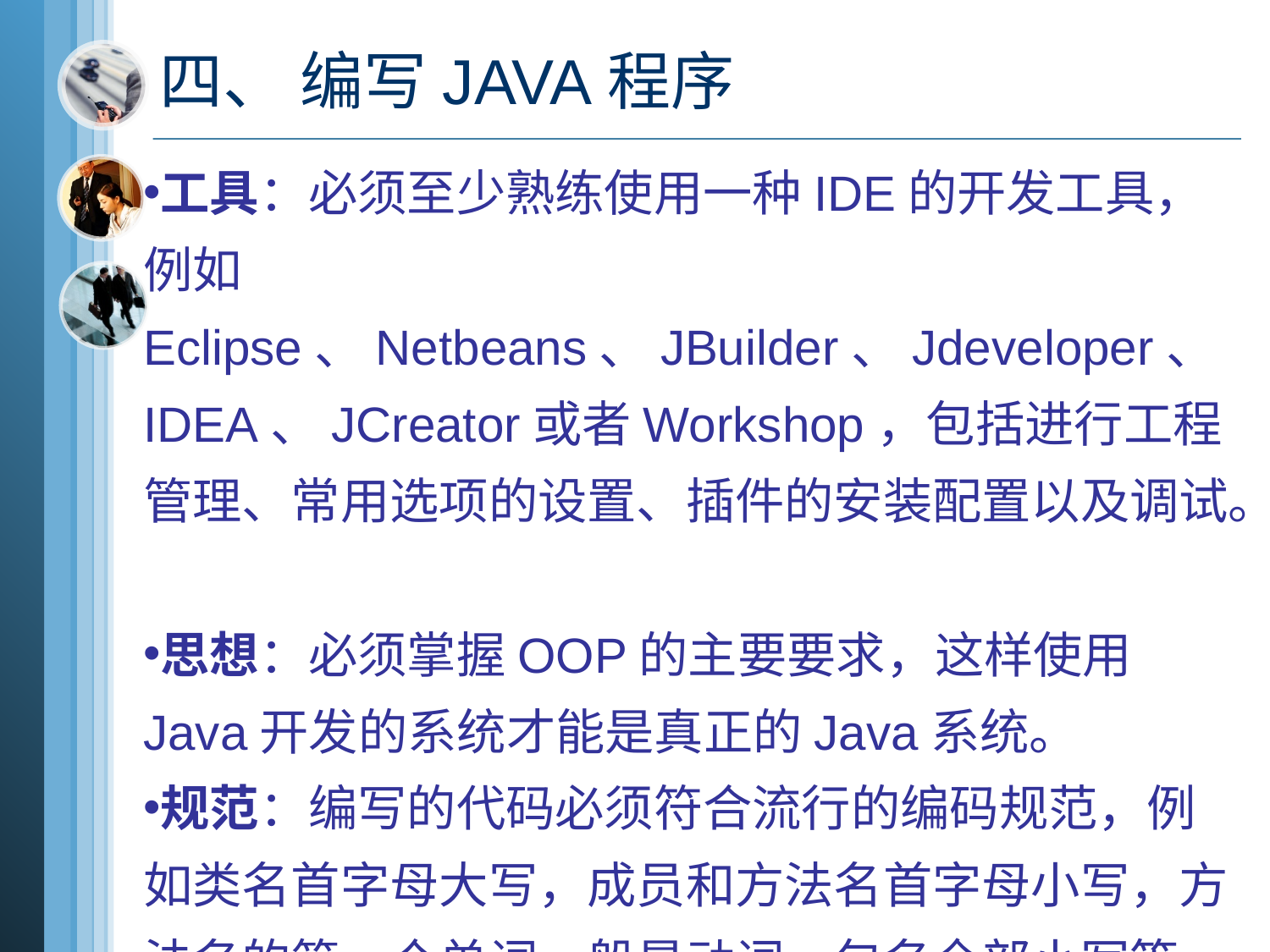

# 四、 编写JAVA程序
工具：必须至少熟练使用一种IDE的开发工具，例如Eclipse、Netbeans、JBuilder、Jdeveloper、IDEA、JCreator或者Workshop，包括进行工程管理、常用选项的设置、插件的安装配置以及调试。
思想：必须掌握OOP的主要要求，这样使用Java开发的系统才能是真正的Java系统。
规范：编写的代码必须符合流行的编码规范，例如类名首字母大写，成员和方法名首字母小写，方法名的第一个单词一般是动词，包名全部小写等，这样程序的可读性才比较好。

(1) 二进制数与十进制数的互换